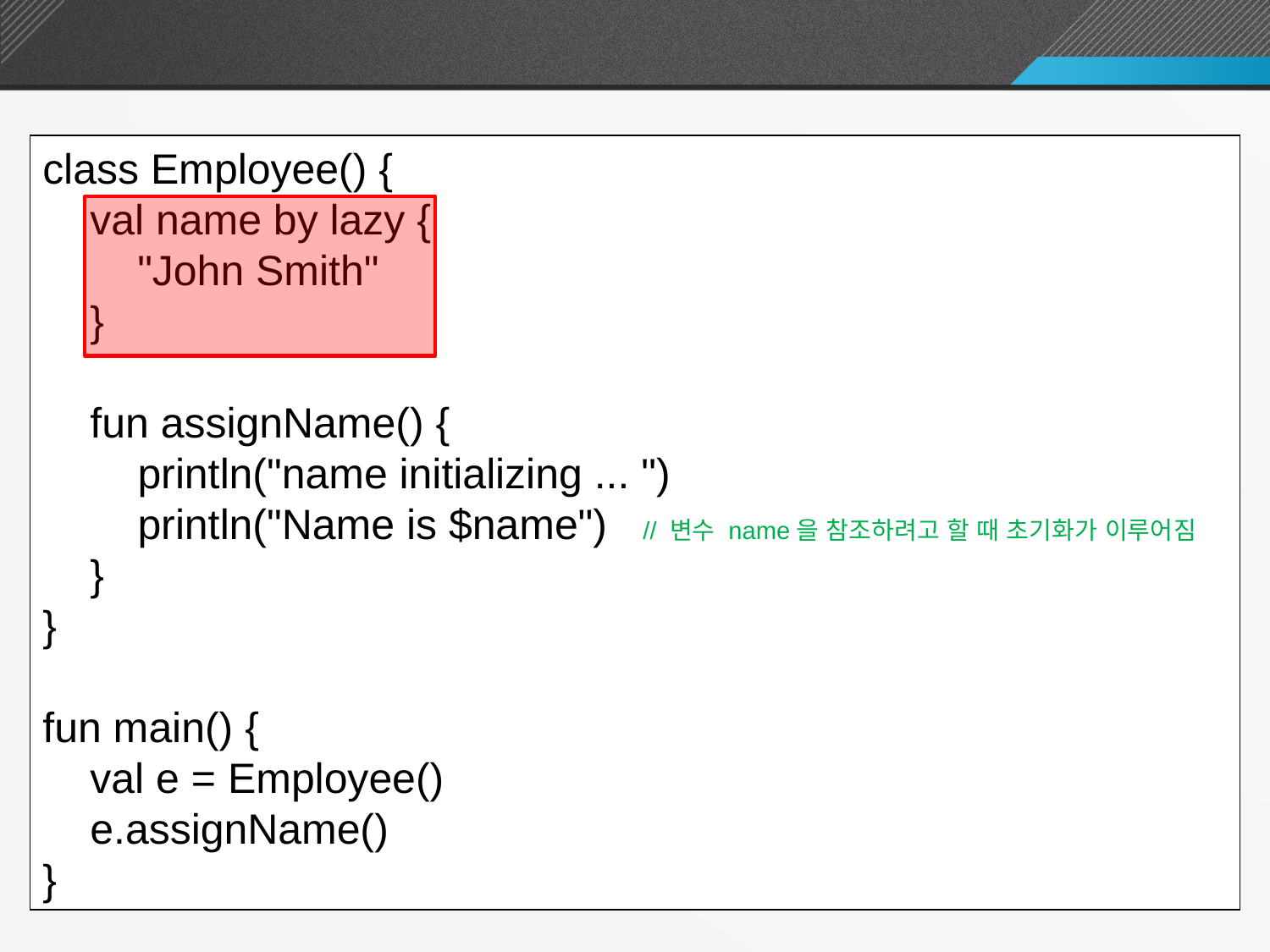

lazy를 사용한 초기화 미루기 예제
class Employee() {
    val name by lazy {
        "John Smith"
    }

    fun assignName() {
        println("name initializing ... ")
        println("Name is $name")   // 변수 name을 참조하려고 할 때 초기화가 이루어짐
    }
}

fun main() {
    val e = Employee()
    e.assignName()
}